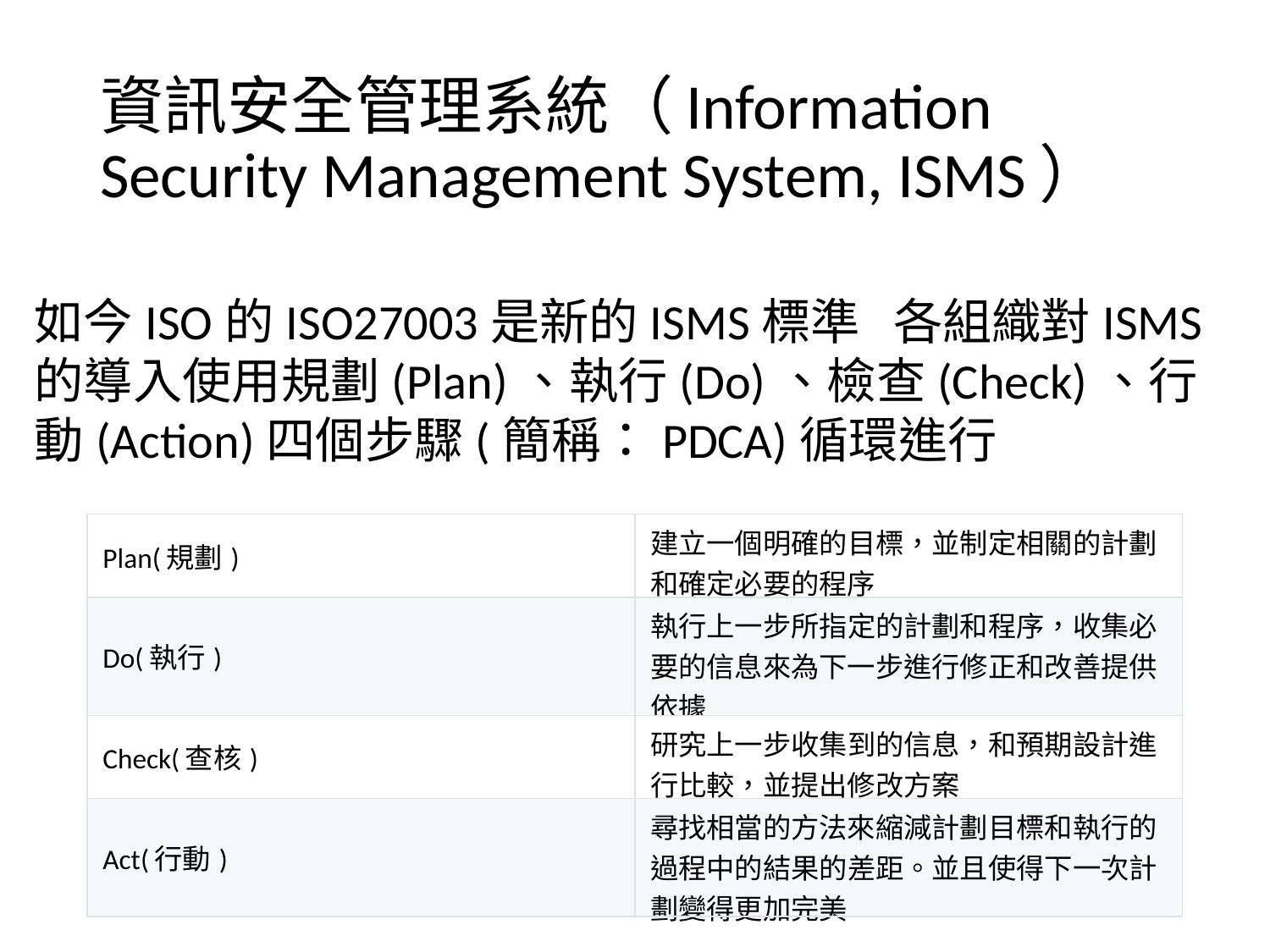

# 資訊安全管理系統（Information Security Management System, ISMS）
如今ISO的ISO27003是新的ISMS標準   各組織對ISMS的導入使用規劃(Plan)、執行(Do)、檢查(Check)、行動(Action)四個步驟(簡稱：PDCA)循環進行
| Plan(規劃) | 建立一個明確的目標，並制定相關的計劃和確定必要的程序 |
| --- | --- |
| Do(執行) | 執行上一步所指定的計劃和程序，收集必要的信息來為下一步進行修正和改善提供依據 |
| Check(查核) | 研究上一步收集到的信息，和預期設計進行比較，並提出修改方案 |
| Act(行動) | 尋找相當的方法來縮減計劃目標和執行的過程中的結果的差距。並且使得下一次計劃變得更加完美 |